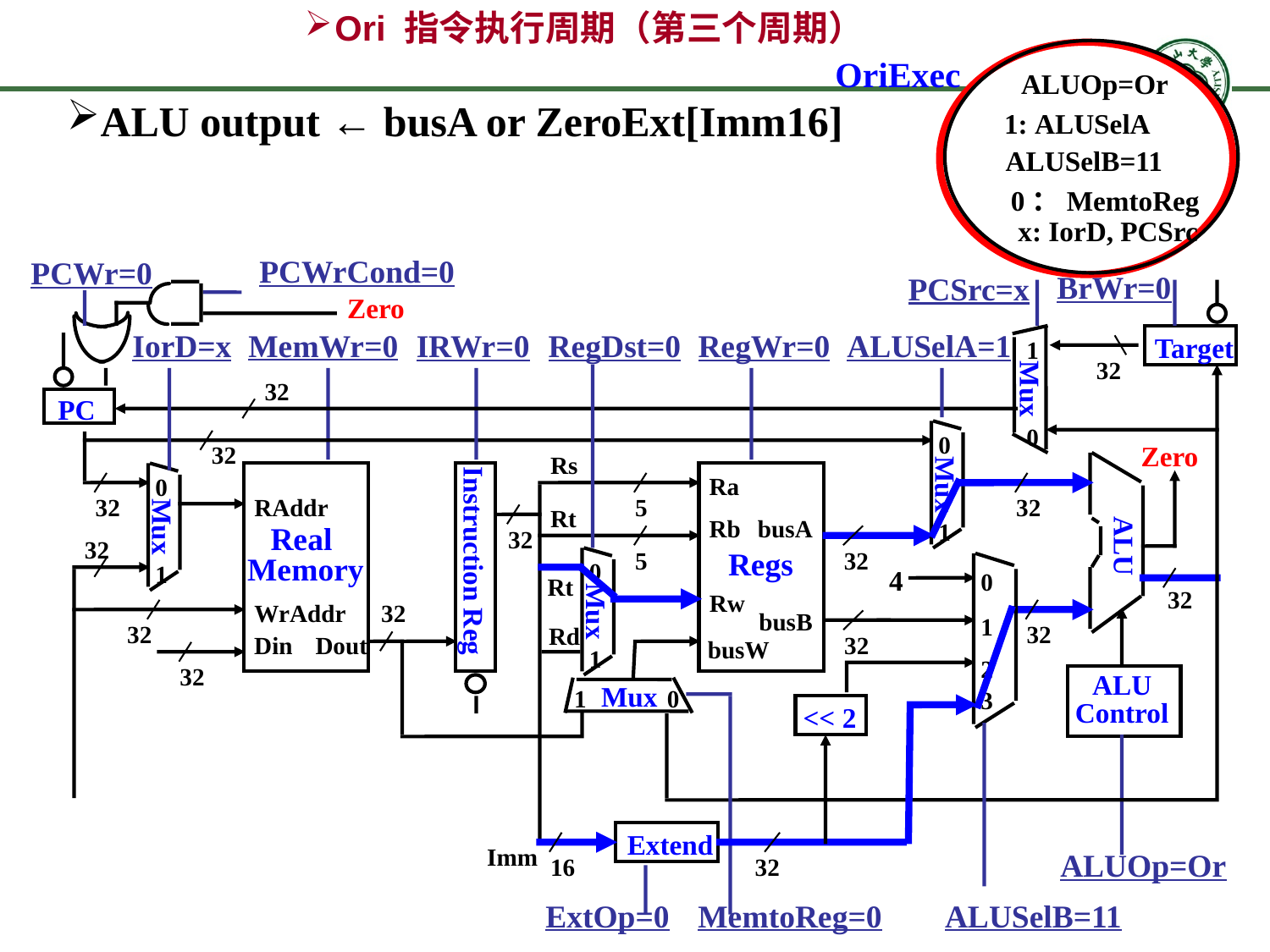

# Ori 指令执行周期（第三个周期）

ALUOp=Or
1: ALUSelA
ALUSelB=11
0：MemtoReg
x: IorD, PCSrc
OriExec

ALU output ← busA or ZeroExt[Imm16]
PCWrCond=0
PCWr=0
BrWr=0
PCSrc=x

Zero

MemWr=0
IorD=x
IRWr=0
RegDst=0
RegWr=0
ALUSelA=1

Target

1

32

Mux

32
PC

0

0

Mux
1

Zero
32

Rs

ALU

0

Mux
1

Ra

32
RAddr
5
32
Rt

Rb
busA

32
Real
Memory

32

Instruction Reg
Regs
5
32

0

Mux
1

4

0
Rt

32

Rw
WrAddr
32

busB

1

32
32
Rd

Din
Dout
32
busW

2

32

ALU
Control
Mux
1
0

3

<< 2

Extend

Imm
ALUOp=Or

16
32

ExtOp=0
MemtoReg=0
ALUSelB=11